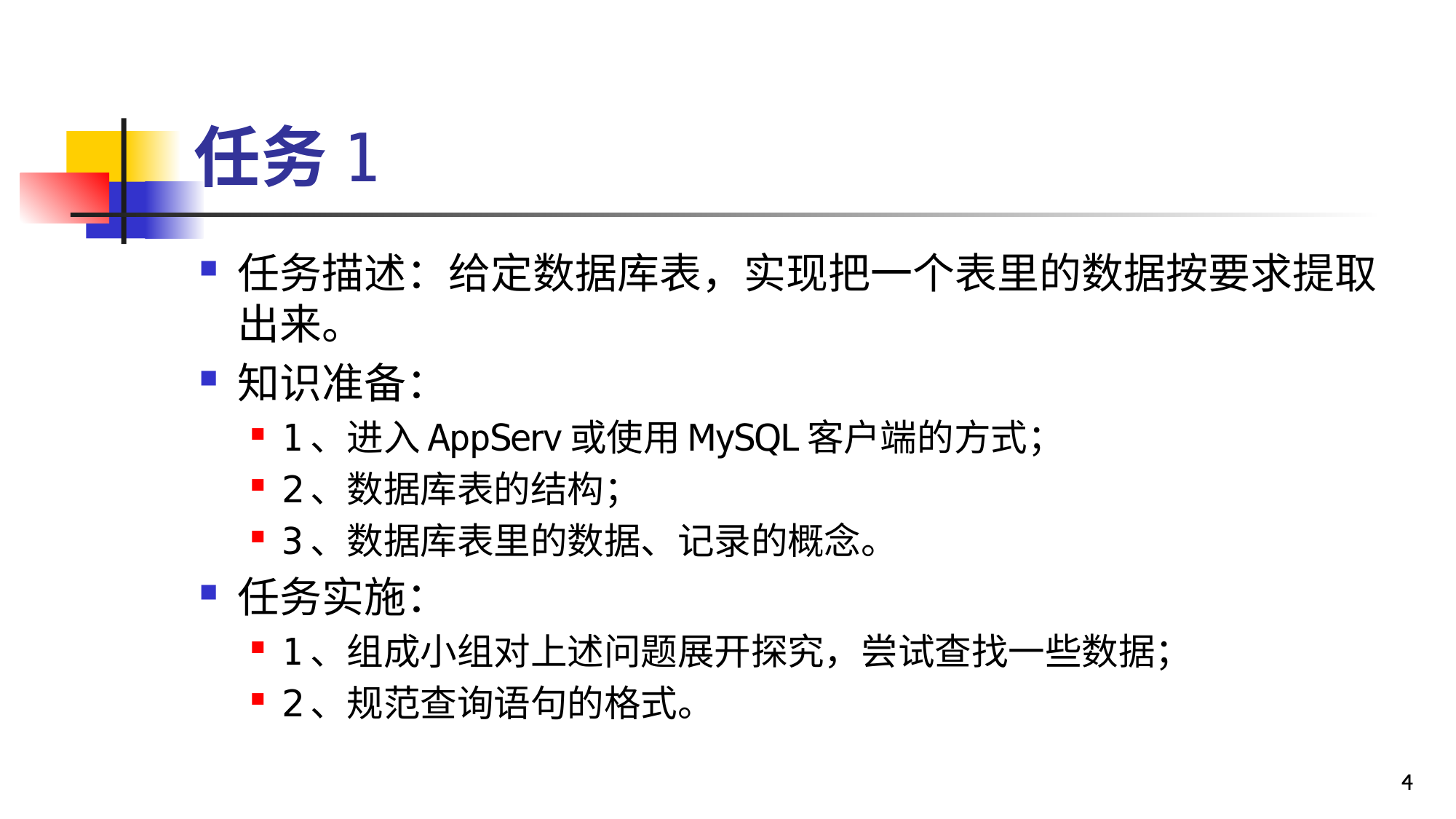

# 任务1
任务描述：给定数据库表，实现把一个表里的数据按要求提取出来。
知识准备：
1、进入AppServ或使用MySQL客户端的方式；
2、数据库表的结构；
3、数据库表里的数据、记录的概念。
任务实施：
1、组成小组对上述问题展开探究，尝试查找一些数据；
2、规范查询语句的格式。

4